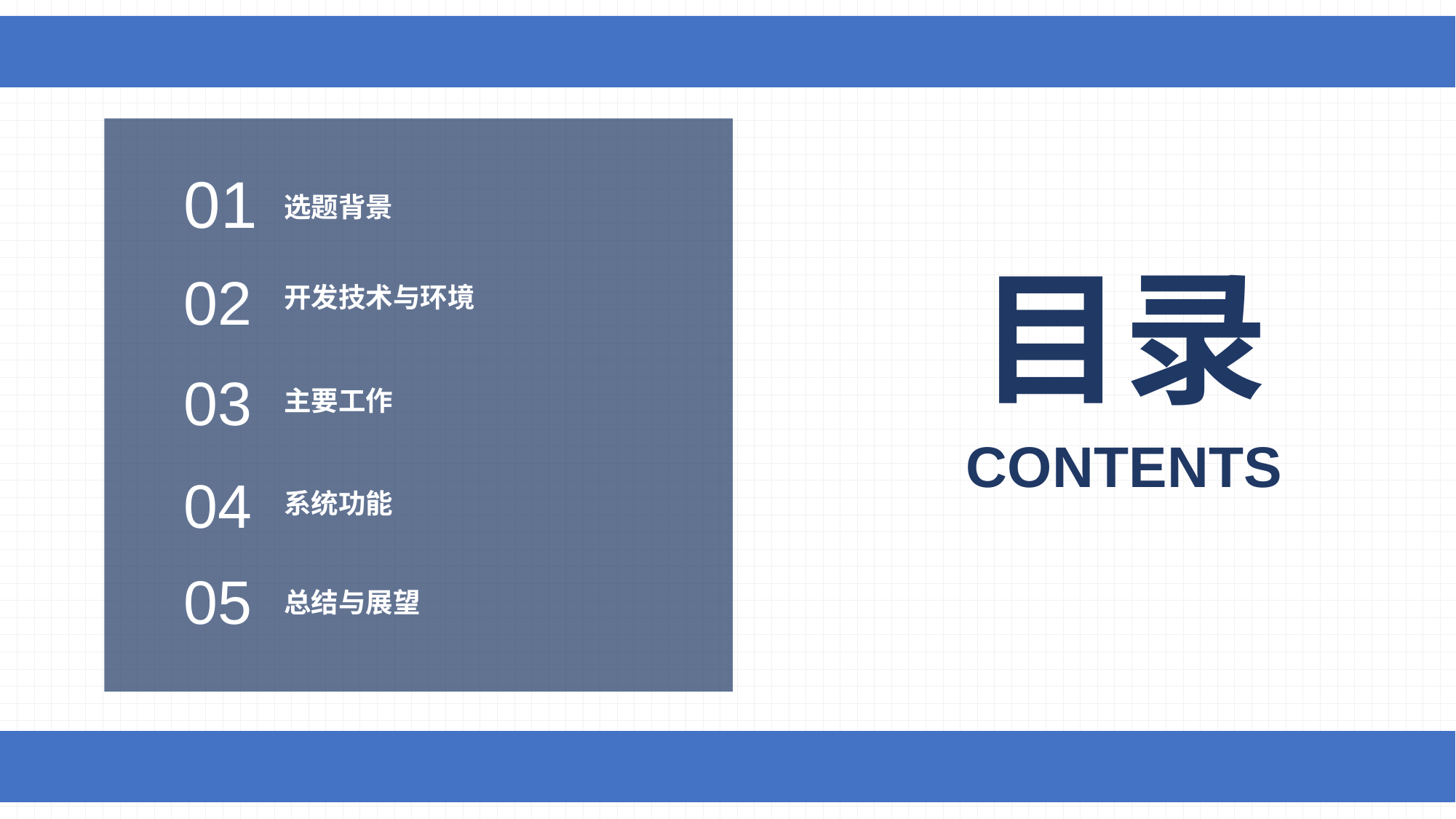

01
选题背景
目录
02
开发技术与环境
03
主要工作
CONTENTS
04
系统功能
05
总结与展望